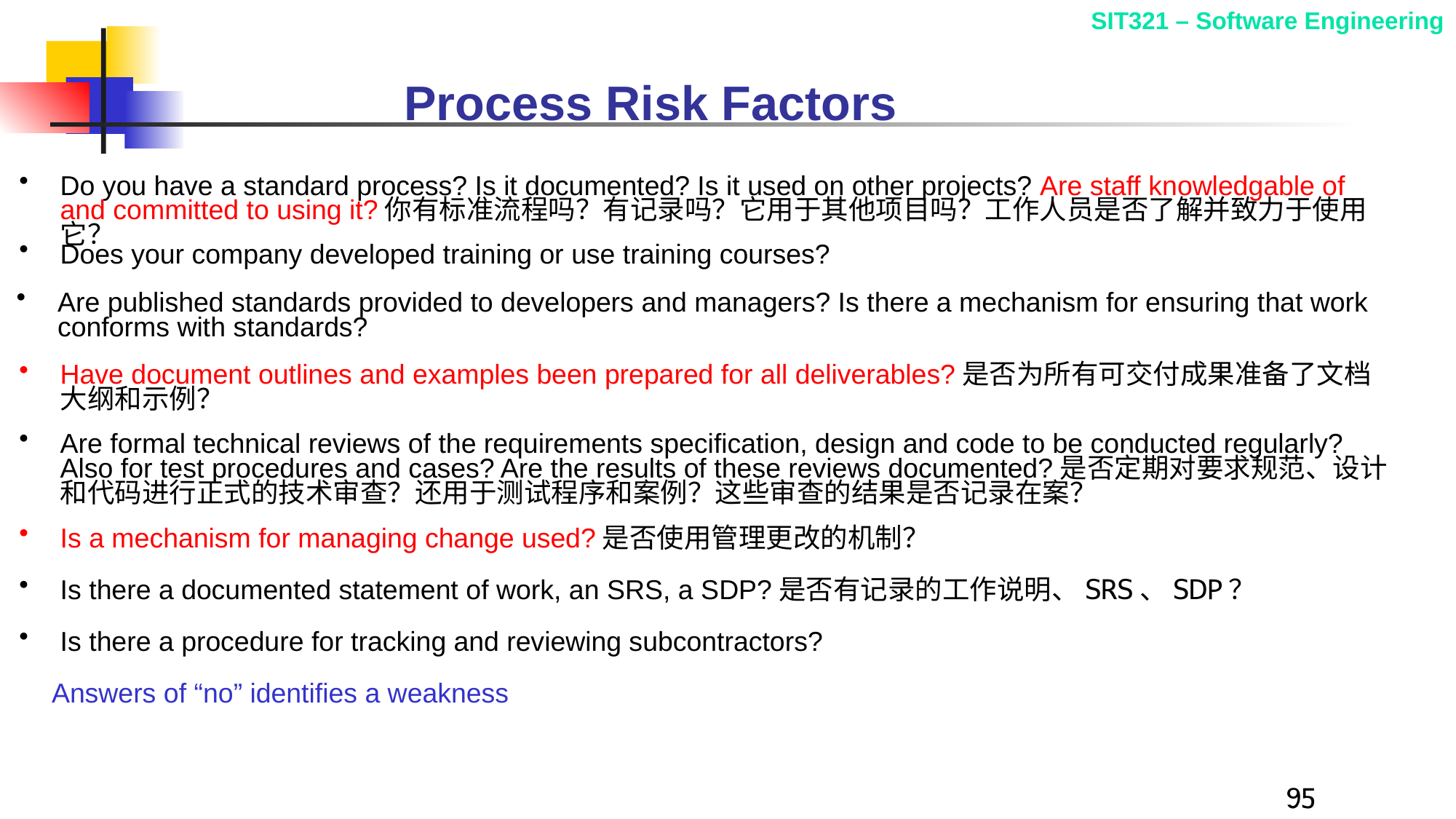

# Process Risk Factors
Do you have a standard process? Is it documented? Is it used on other projects? Are staff knowledgable of and committed to using it?你有标准流程吗？有记录吗？它用于其他项目吗？工作人员是否了解并致力于使用它？

Does your company developed training or use training courses?
Are published standards provided to developers and managers? Is there a mechanism for ensuring that work conforms with standards?
Have document outlines and examples been prepared for all deliverables?是否为所有可交付成果准备了文档大纲和示例？

Are formal technical reviews of the requirements specification, design and code to be conducted regularly? Also for test procedures and cases? Are the results of these reviews documented?是否定期对要求规范、设计和代码进行正式的技术审查？还用于测试程序和案例？这些审查的结果是否记录在案？

Is a mechanism for managing change used?是否使用管理更改的机制？

Is there a documented statement of work, an SRS, a SDP?是否有记录的工作说明、SRS、SDP？

Is there a procedure for tracking and reviewing subcontractors?
	Answers of “no” identifies a weakness
95